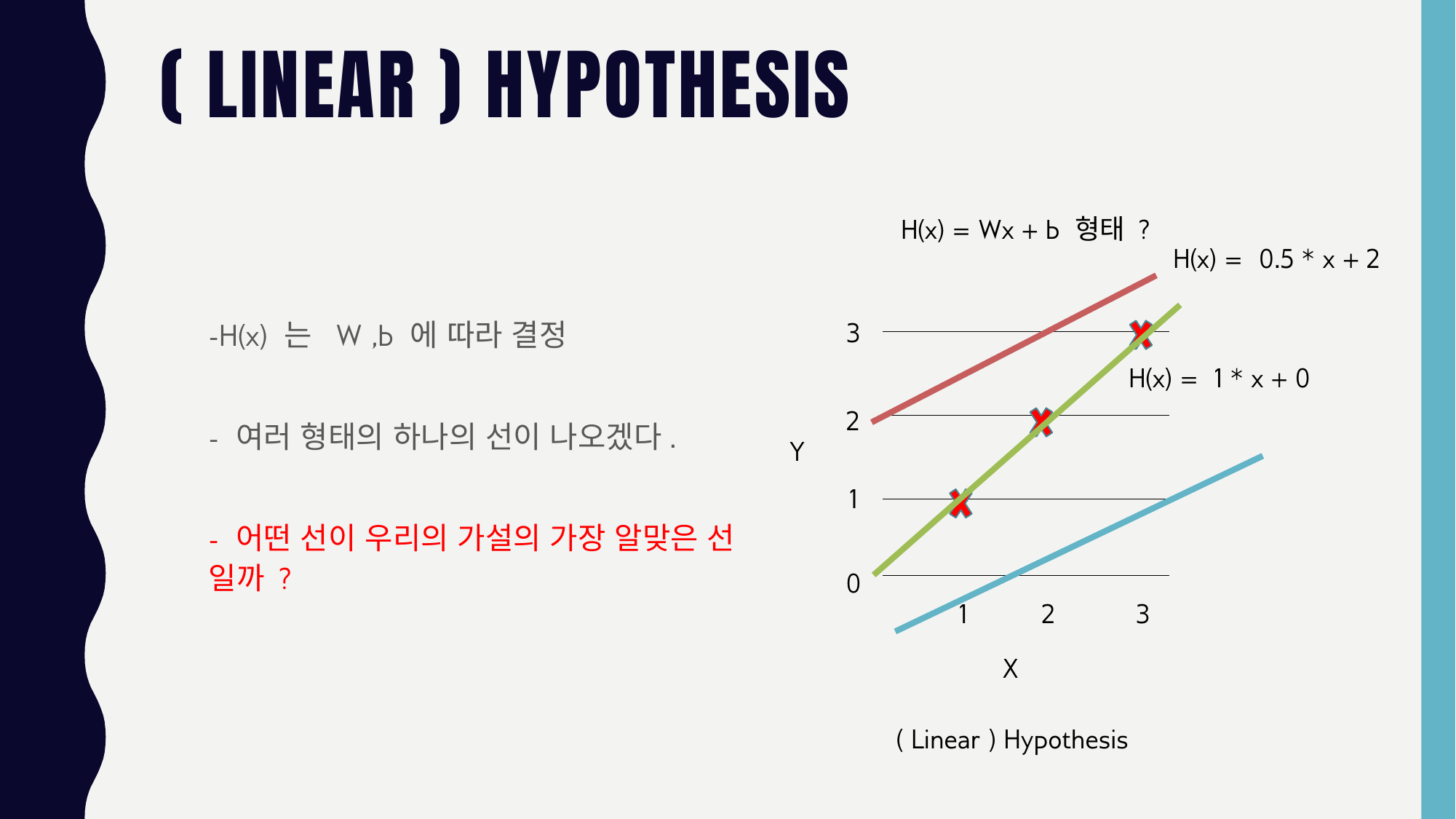

# ( Linear ) Hypothesis
H(x) = Wx + b 형태 ?
H(x) =  0.5 * x + 2
-H(x) 는  W ,b 에 따라 결정

- 여러 형태의 하나의 선이 나오겠다.

- 어떤 선이 우리의 가설의 가장 알맞은 선 일까 ?

3

H(x) =  1 * x + 0
2

Y
1

0
1
2
3
X
( Linear ) Hypothesis